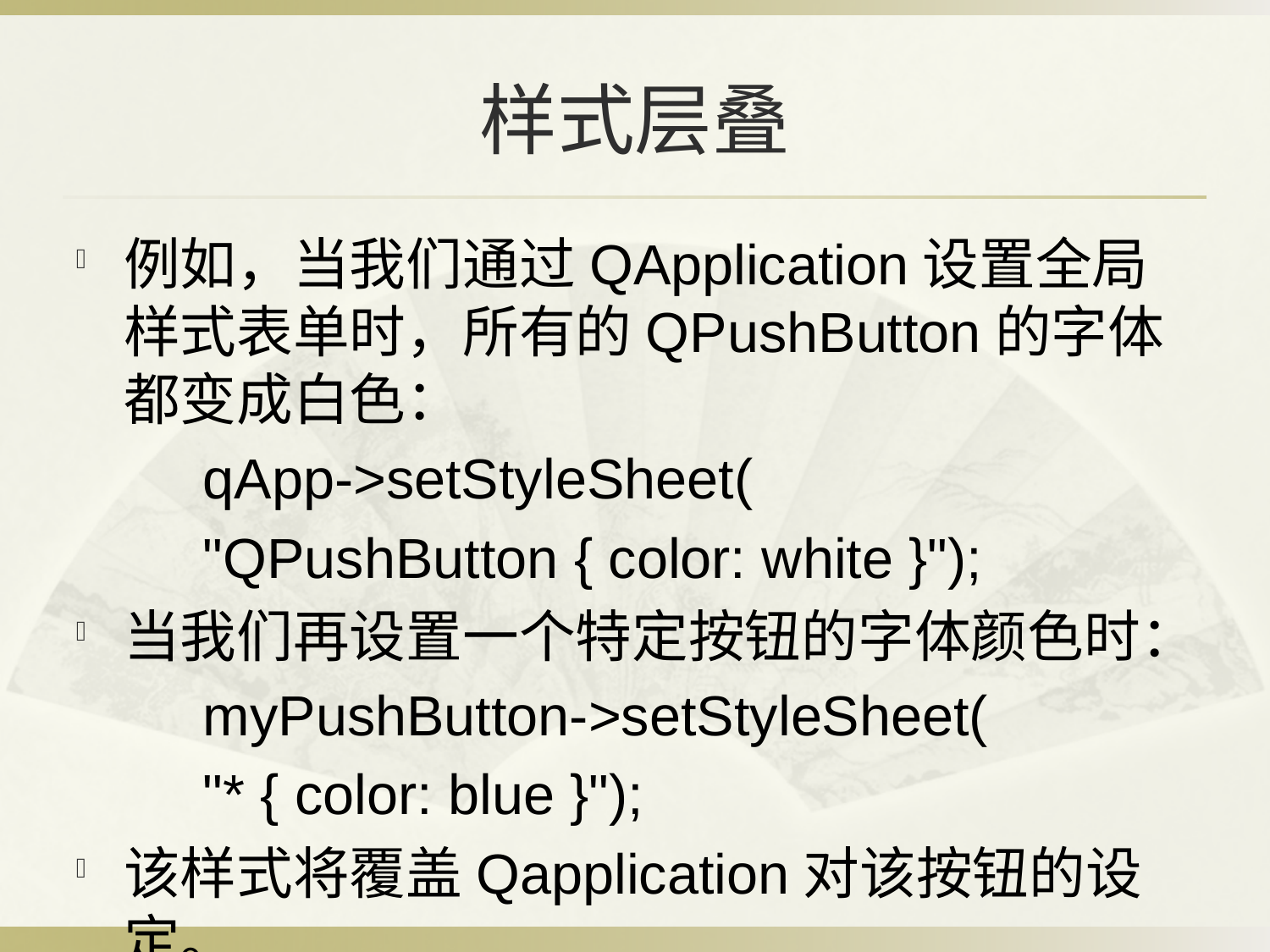

# 样式层叠
例如，当我们通过QApplication设置全局样式表单时，所有的QPushButton的字体都变成白色：
	qApp->setStyleSheet(
	"QPushButton { color: white }");
当我们再设置一个特定按钮的字体颜色时：
	myPushButton->setStyleSheet(
	"* { color: blue }");
该样式将覆盖Qapplication对该按钮的设定。